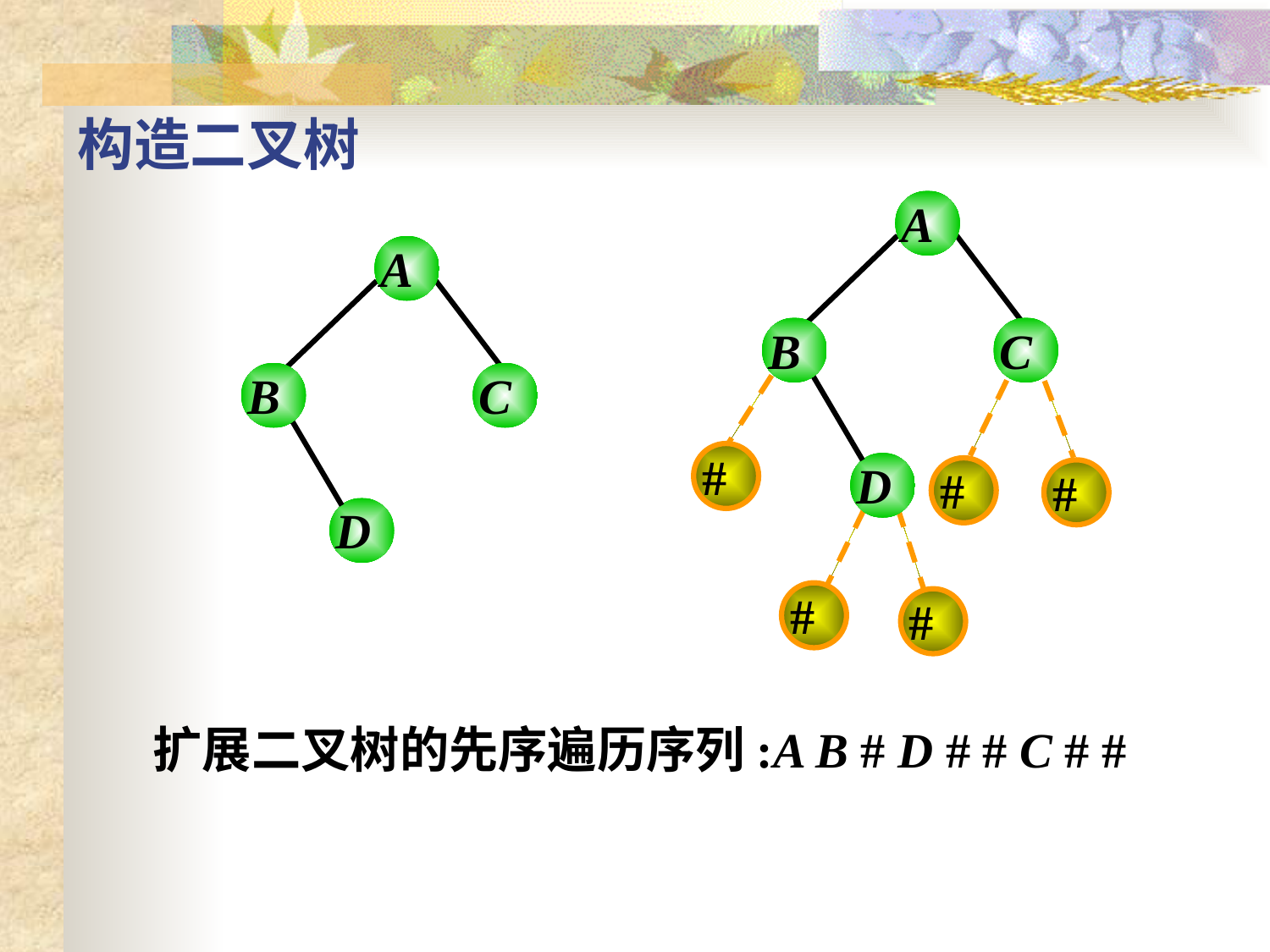

构造二叉树

A

B
C

#

D

#

#

#

#

A

B
C

D
扩展二叉树的先序遍历序列:A B # D # # C # #